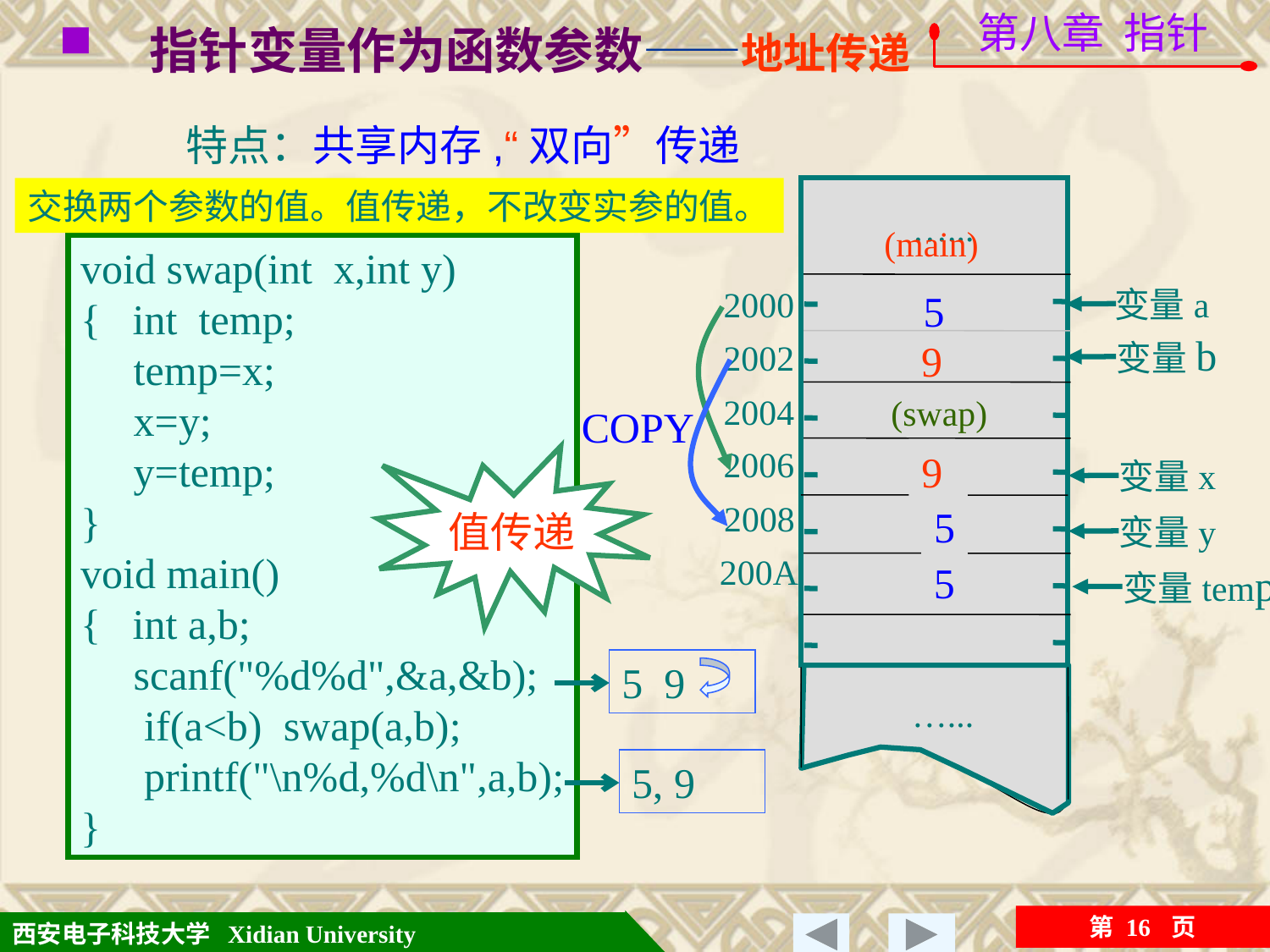

第八章  指针

　指针变量作为函数参数——地址传递

特点：共享内存,“双向”传递

…...

2000

2002

2004
2006

2008

200A

…...

交换两个参数的值。值传递，不改变实参的值。
(main)
变量a

  变量b

void swap(int  x,int y)
{   int  temp;
     temp=x;
     x=y;
     y=temp;
}
void main()
{   int a,b;
     scanf("%d%d",&a,&b);
      if(a<b)  swap(a,b);
      printf("\n%d,%d\n",a,b);
}
5

5
9

9
(swap)
  变量x

  变量y

  变量temp

COPY
9
值传递
5
5

5  9

5, 9